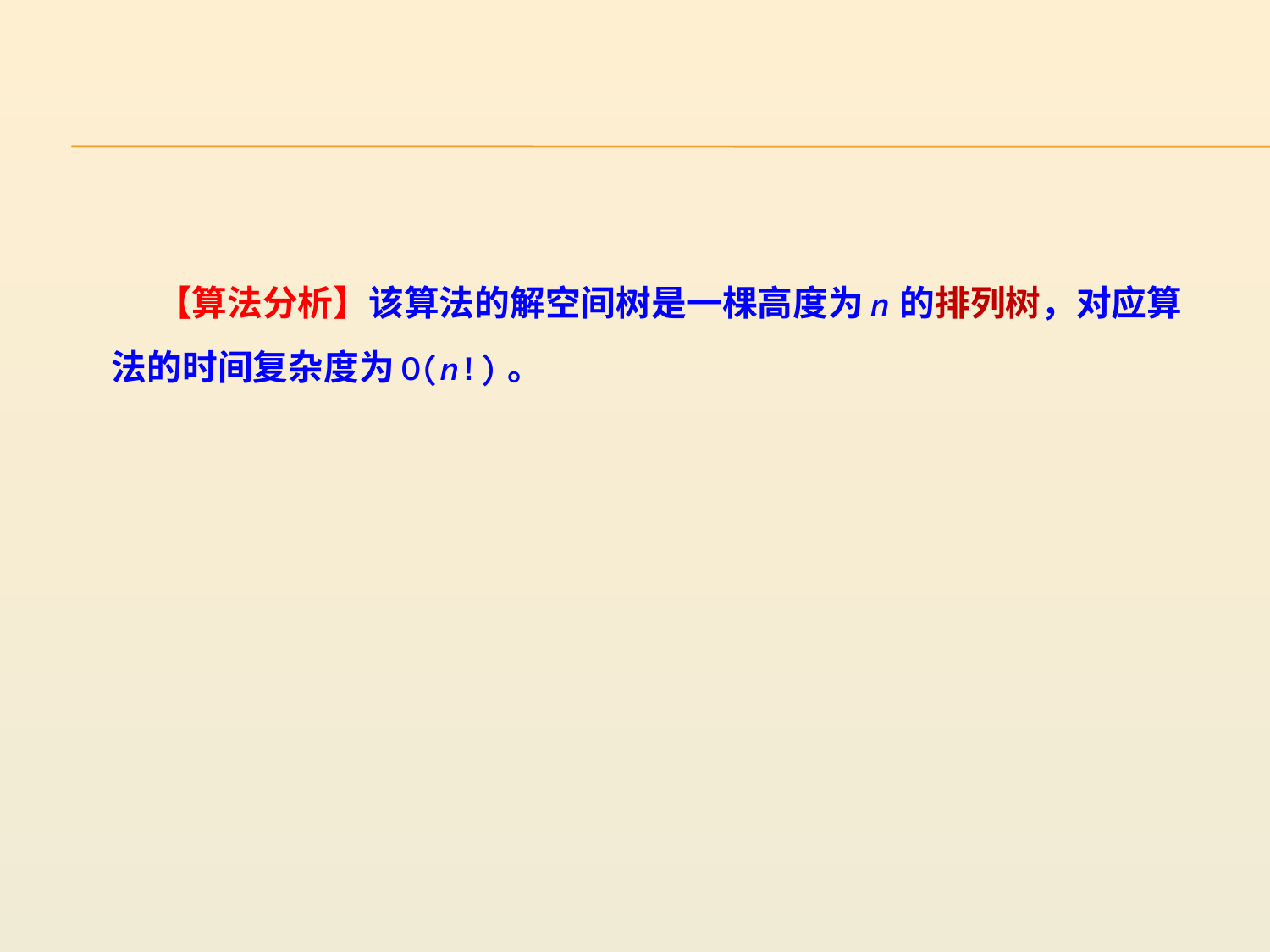

【算法分析】该算法的解空间树是一棵高度为n的排列树，对应算法的时间复杂度为O(n!)。